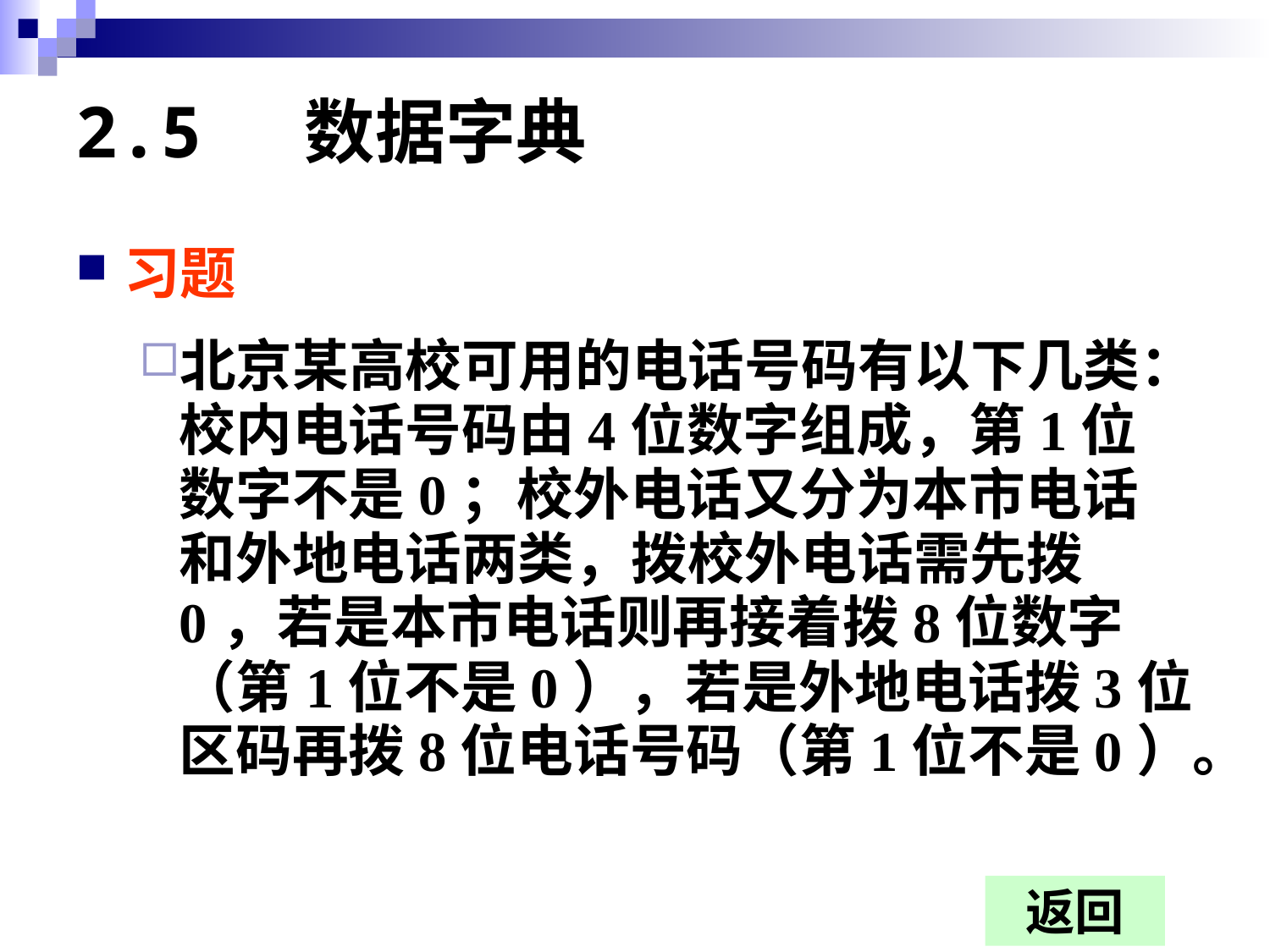

# 2.5  数据字典
习题
北京某高校可用的电话号码有以下几类：校内电话号码由4位数字组成，第1位数字不是0；校外电话又分为本市电话和外地电话两类，拨校外电话需先拨0，若是本市电话则再接着拨8位数字（第1位不是0），若是外地电话拨3位区码再拨8位电话号码（第1位不是0）。

返回